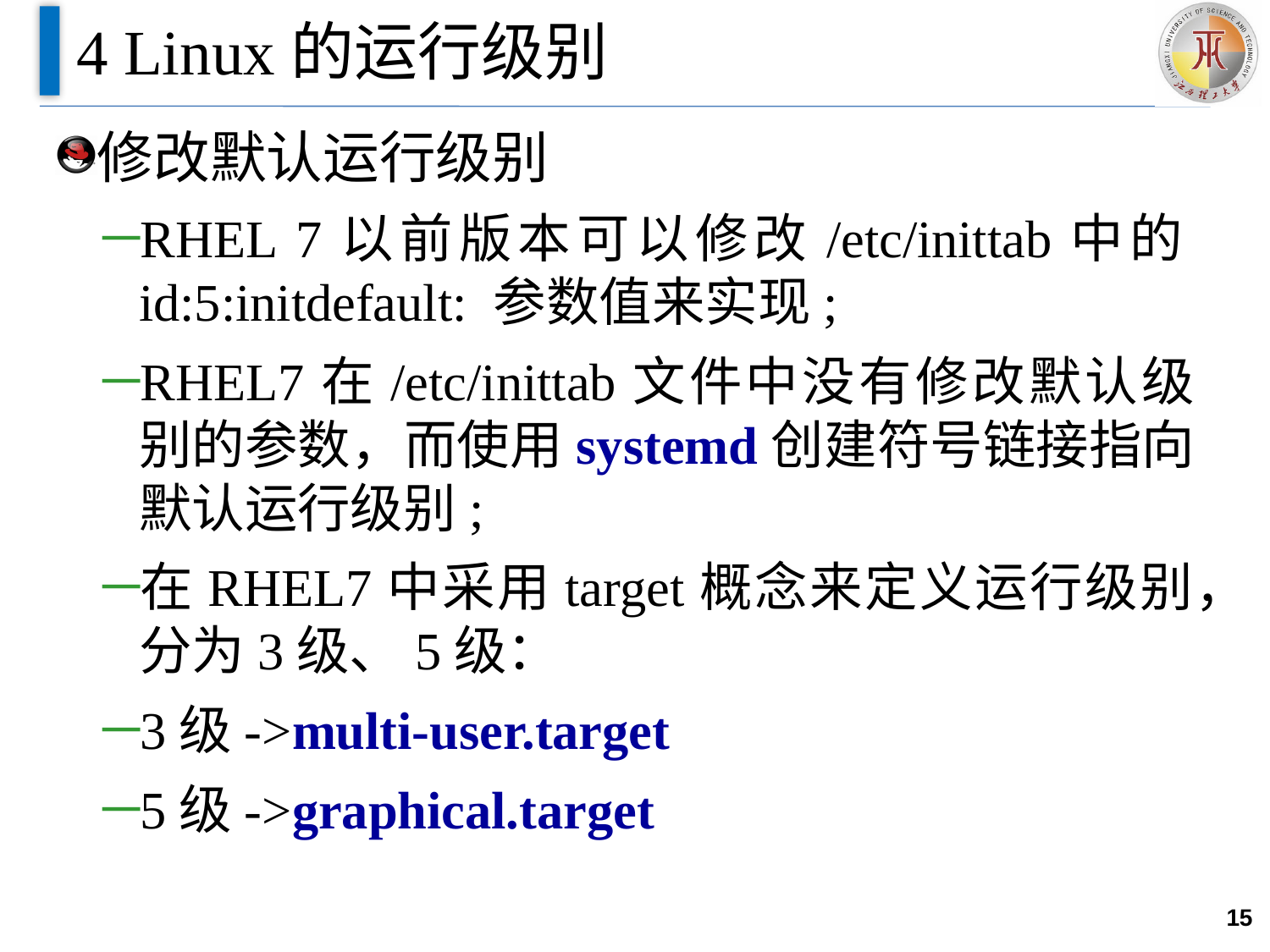

# 4 Linux的运行级别
修改默认运行级别
RHEL 7以前版本可以修改/etc/inittab中的id:5:initdefault: 参数值来实现;
RHEL7在/etc/inittab文件中没有修改默认级别的参数，而使用systemd创建符号链接指向默认运行级别;
在RHEL7中采用target概念来定义运行级别，分为3级、5级：
3级->multi-user.target
5级->graphical.target
15